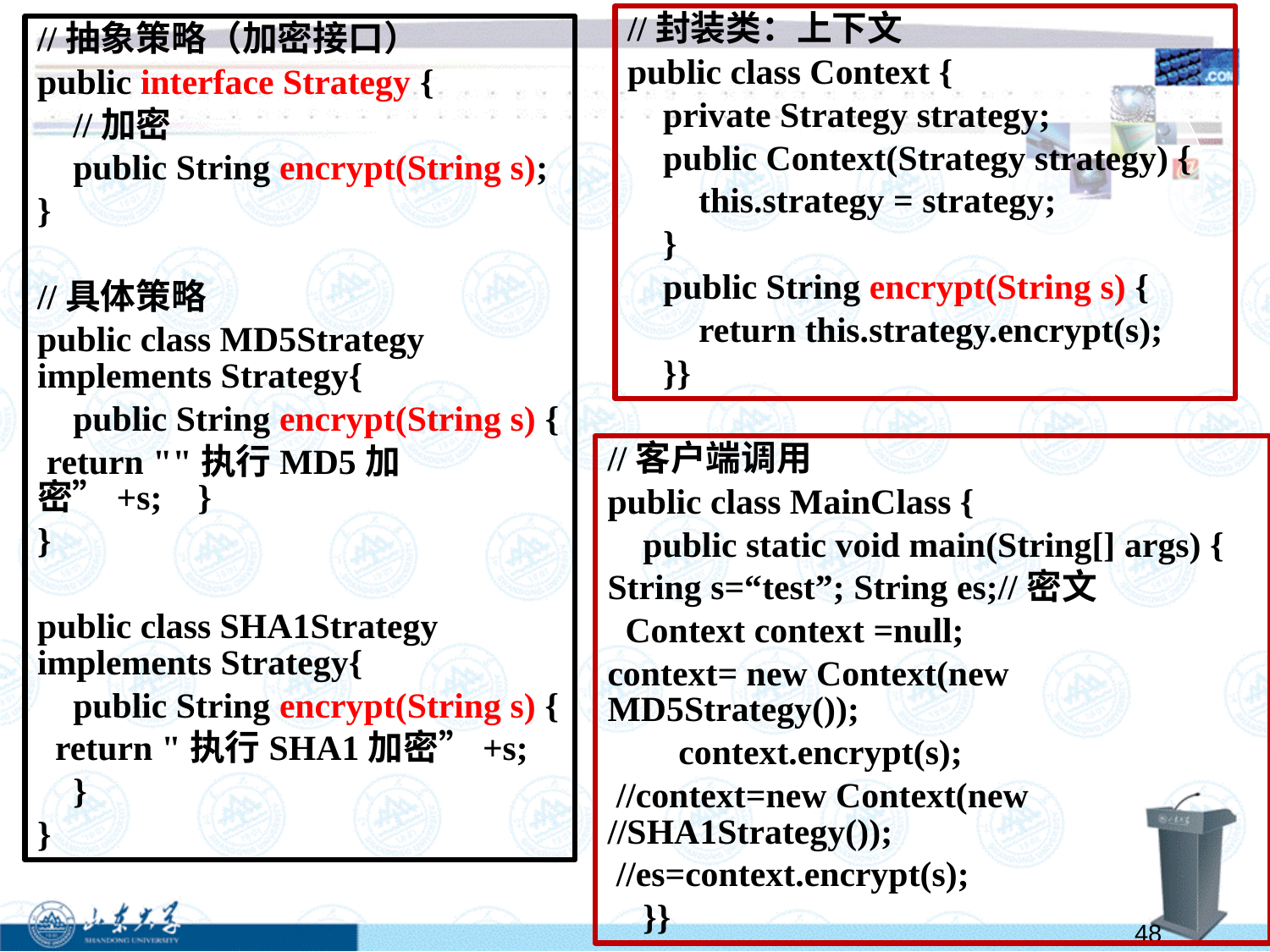

//封装类：上下文
public class Context {
    private Strategy strategy;
    public Context(Strategy strategy) {
        this.strategy = strategy;
    }
    public String encrypt(String s) {
        return this.strategy.encrypt(s);
    }}
//抽象策略（加密接口）
public interface Strategy {
    //加密
    public String encrypt(String s);
}

//具体策略
public class MD5Strategy implements Strategy{
    public String encrypt(String s) {
 return ""执行MD5加密”+s;    }
}

public class SHA1Strategy implements Strategy{
    public String encrypt(String s) {
  return "执行SHA1加密”+s;
    }
}
//客户端调用
public class MainClass {
    public static void main(String[] args) {
String s=“test”; String es;//密文
  Context context =null;
context= new Context(new MD5Strategy());
        context.encrypt(s);
 //context=new Context(new //SHA1Strategy());
 //es=context.encrypt(s);
    }}
48